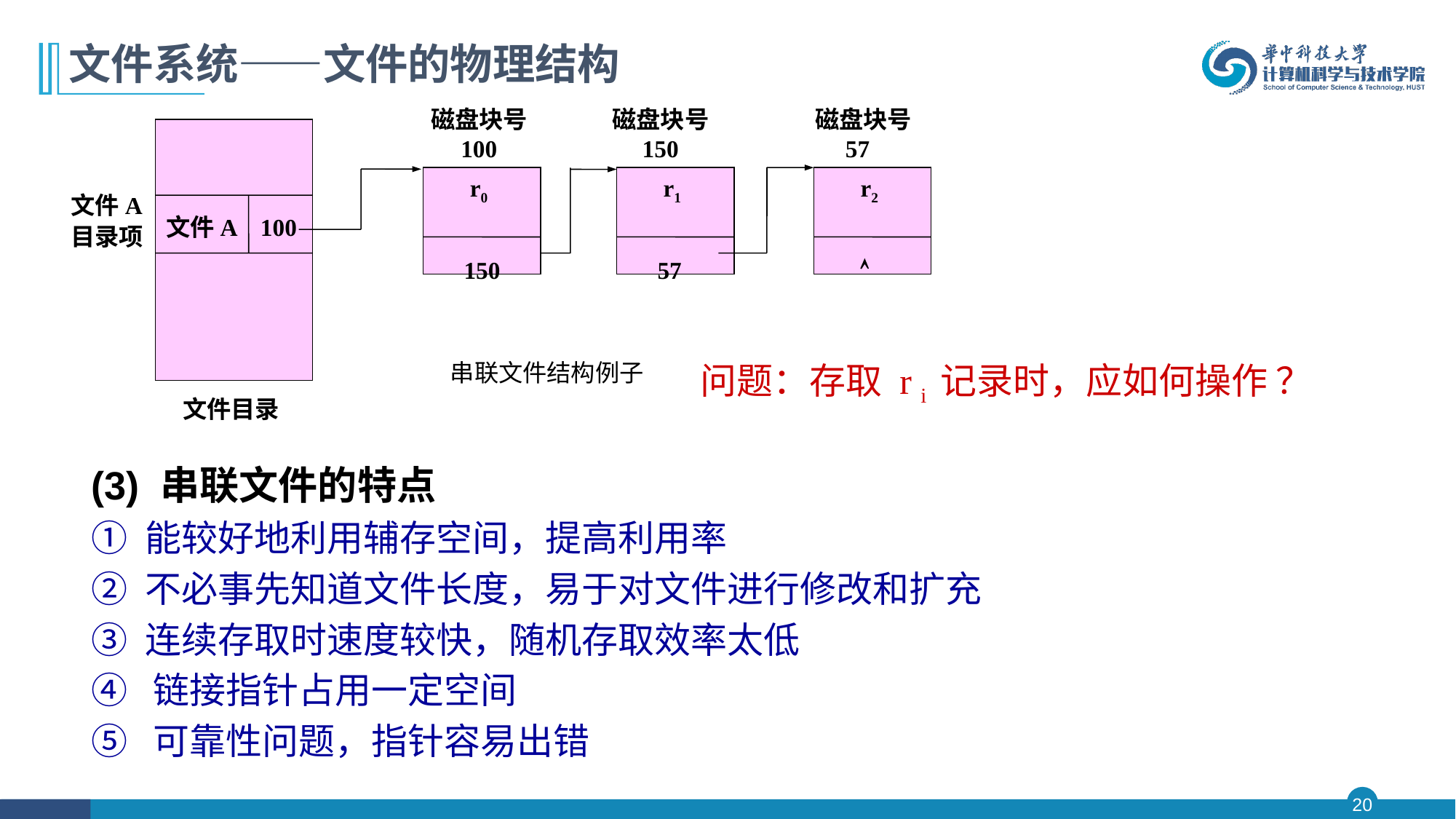

# 文件系统——文件的物理结构
磁盘块号
     100
磁盘块号
     150
磁盘块号
     57

文件A    100

      r0

     150
      r1

     57

      r2

      ∧

文件A
目录项

文件目录
  问题：存取 r i 记录时，应如何操作 ？
串联文件结构例子
(3) 串联文件的特点
① 能较好地利用辅存空间，提高利用率
② 不必事先知道文件长度，易于对文件进行修改和扩充
③ 连续存取时速度较快，随机存取效率太低
④  链接指针占用一定空间
⑤  可靠性问题，指针容易出错
16